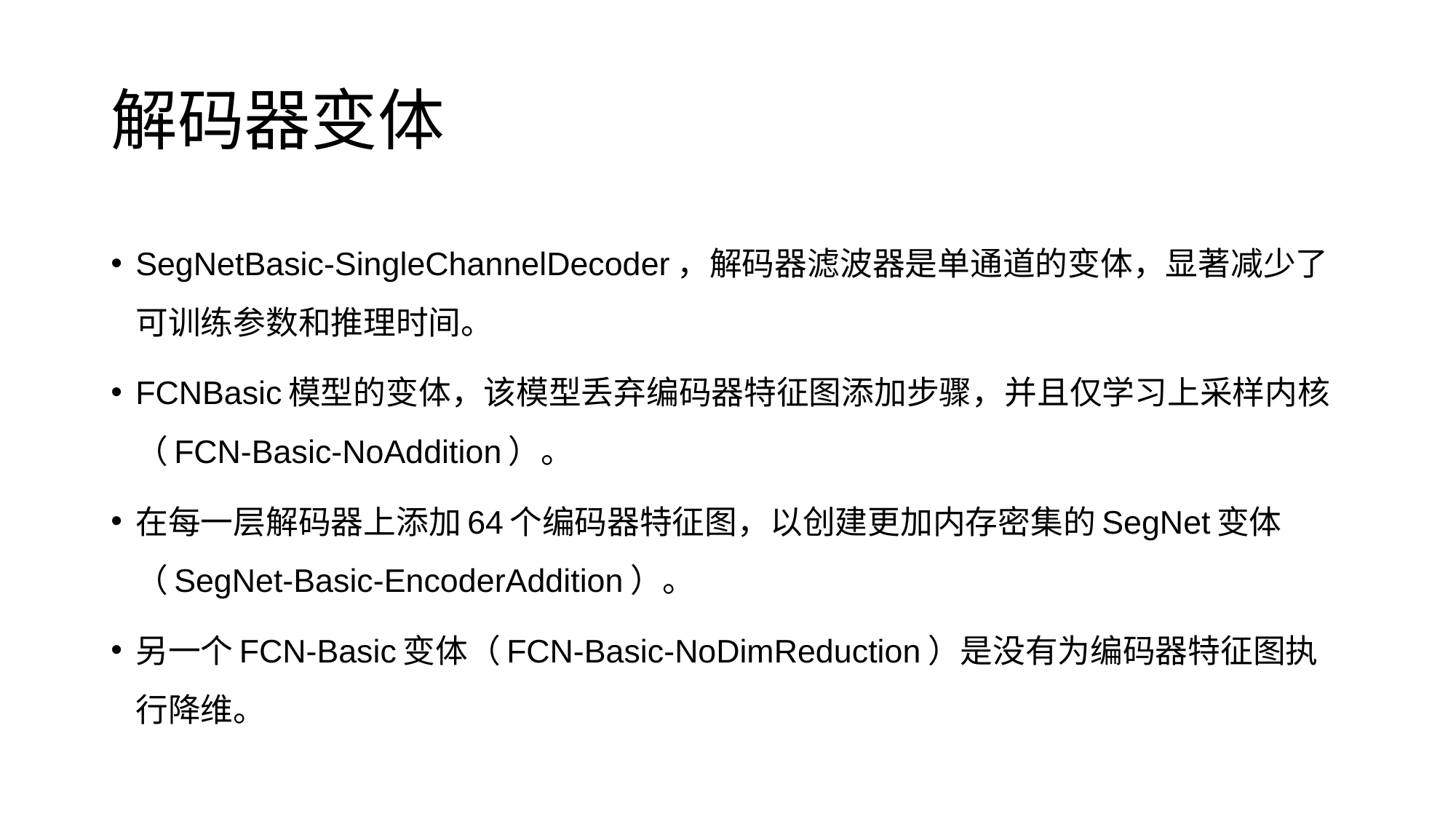

# 解码器变体
SegNetBasic-SingleChannelDecoder，解码器滤波器是单通道的变体，显著减少了可训练参数和推理时间。
FCNBasic模型的变体，该模型丢弃编码器特征图添加步骤，并且仅学习上采样内核（FCN-Basic-NoAddition）。
在每一层解码器上添加64个编码器特征图，以创建更加内存密集的SegNet变体（SegNet-Basic-EncoderAddition）。
另一个FCN-Basic变体（FCN-Basic-NoDimReduction）是没有为编码器特征图执行降维。